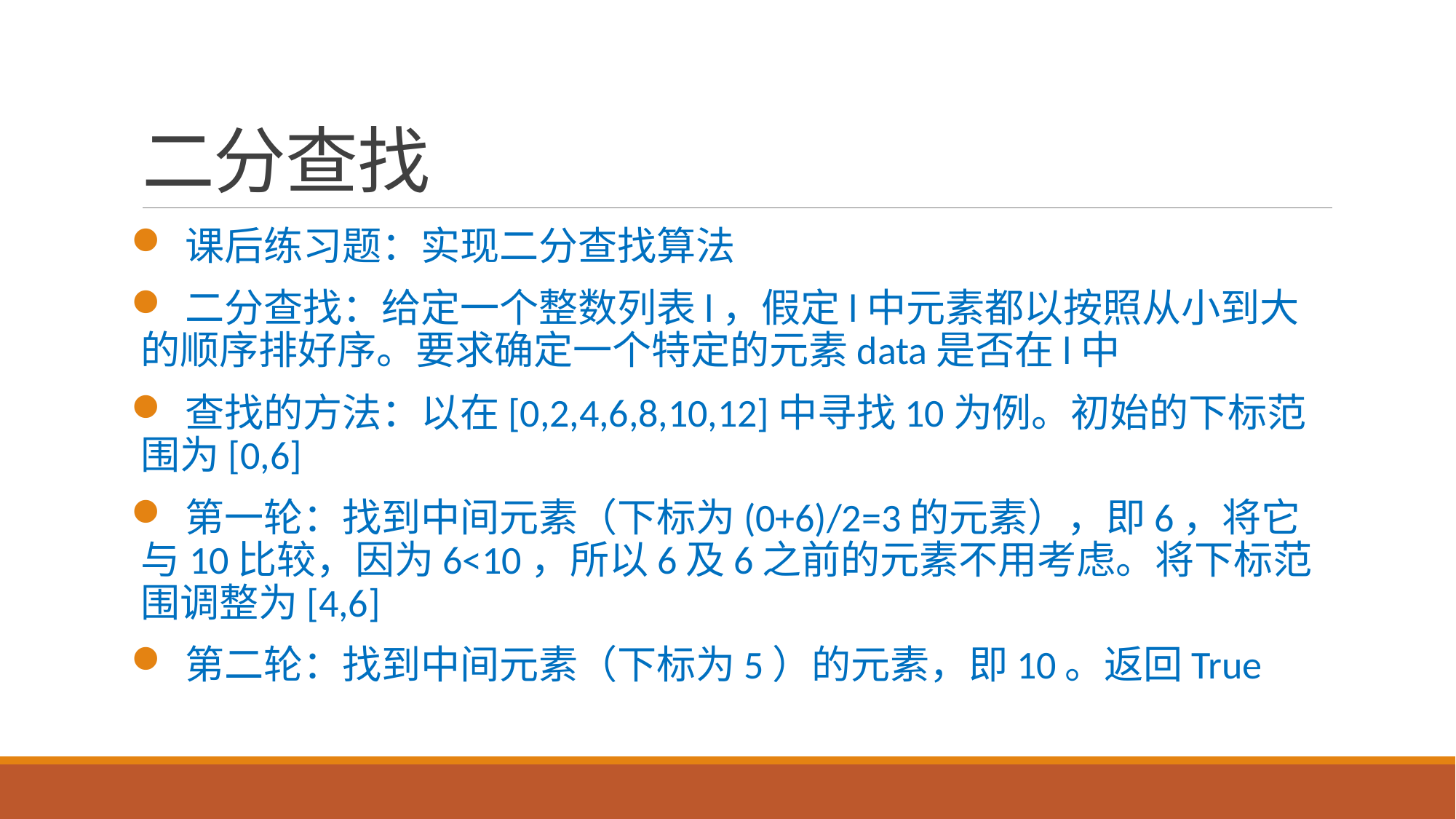

# 二分查找
 课后练习题：实现二分查找算法
 二分查找：给定一个整数列表l，假定l中元素都以按照从小到大的顺序排好序。要求确定一个特定的元素data是否在l中
 查找的方法：以在[0,2,4,6,8,10,12]中寻找10为例。初始的下标范围为[0,6]
 第一轮：找到中间元素（下标为(0+6)/2=3的元素），即6，将它与10比较，因为6<10，所以6及6之前的元素不用考虑。将下标范围调整为[4,6]
 第二轮：找到中间元素（下标为5）的元素，即10。返回True